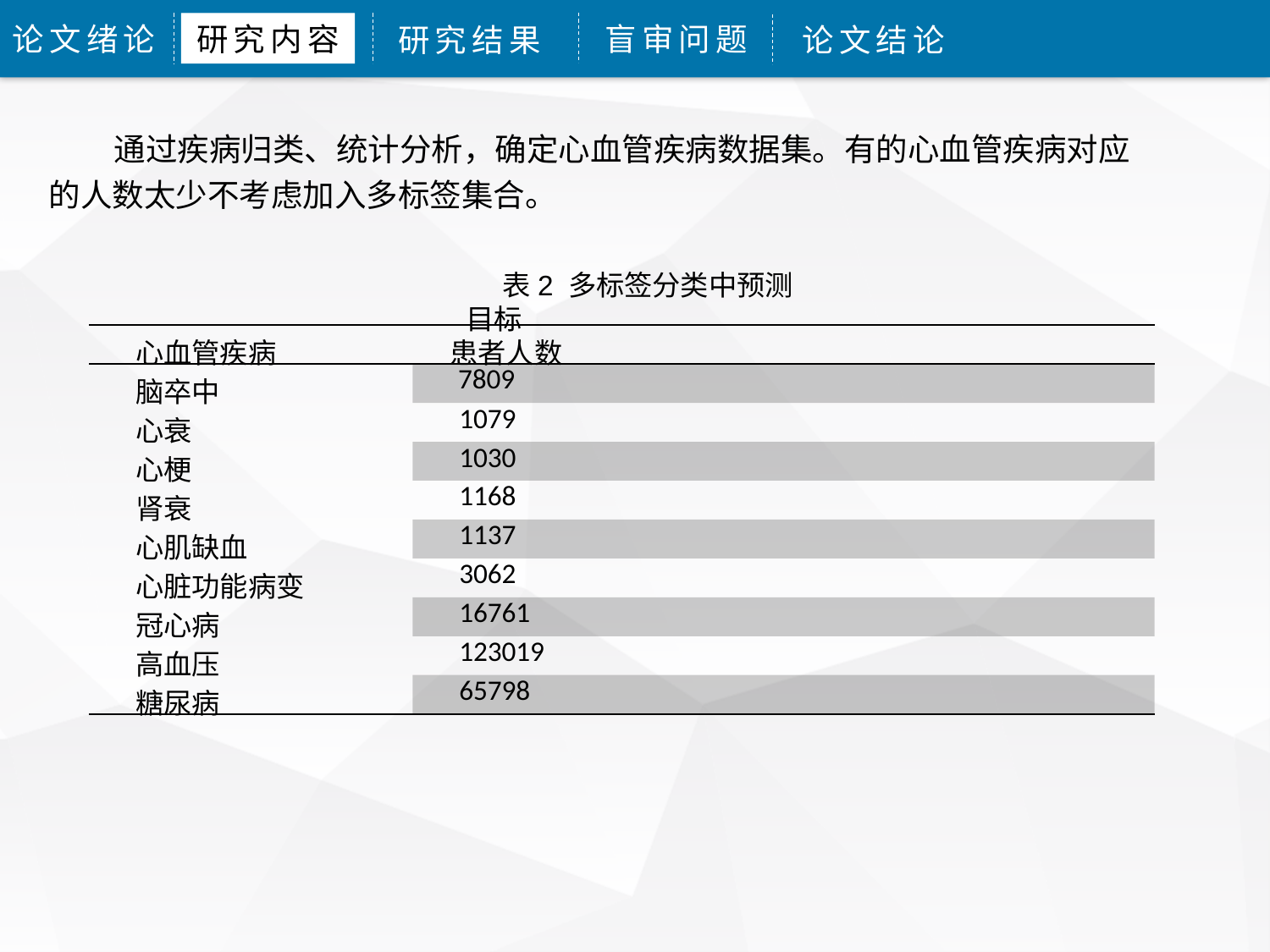

论文绪论
研究内容

盲审问题
研究结果
论文结论
        通过疾病归类、统计分析，确定心血管疾病数据集。有的心血管疾病对应的人数太少不考虑加入多标签集合。
表2 多标签分类中预测目标
| 心血管疾病 | 患者人数 |
| --- | --- |
| 脑卒中 | 7809 |
| 心衰 | 1079 |
| 心梗 | 1030 |
| 肾衰 | 1168 |
| 心肌缺血 | 1137 |
| 心脏功能病变 | 3062 |
| 冠心病 | 16761 |
| 高血压 | 123019 |
| 糖尿病 | 65798 |